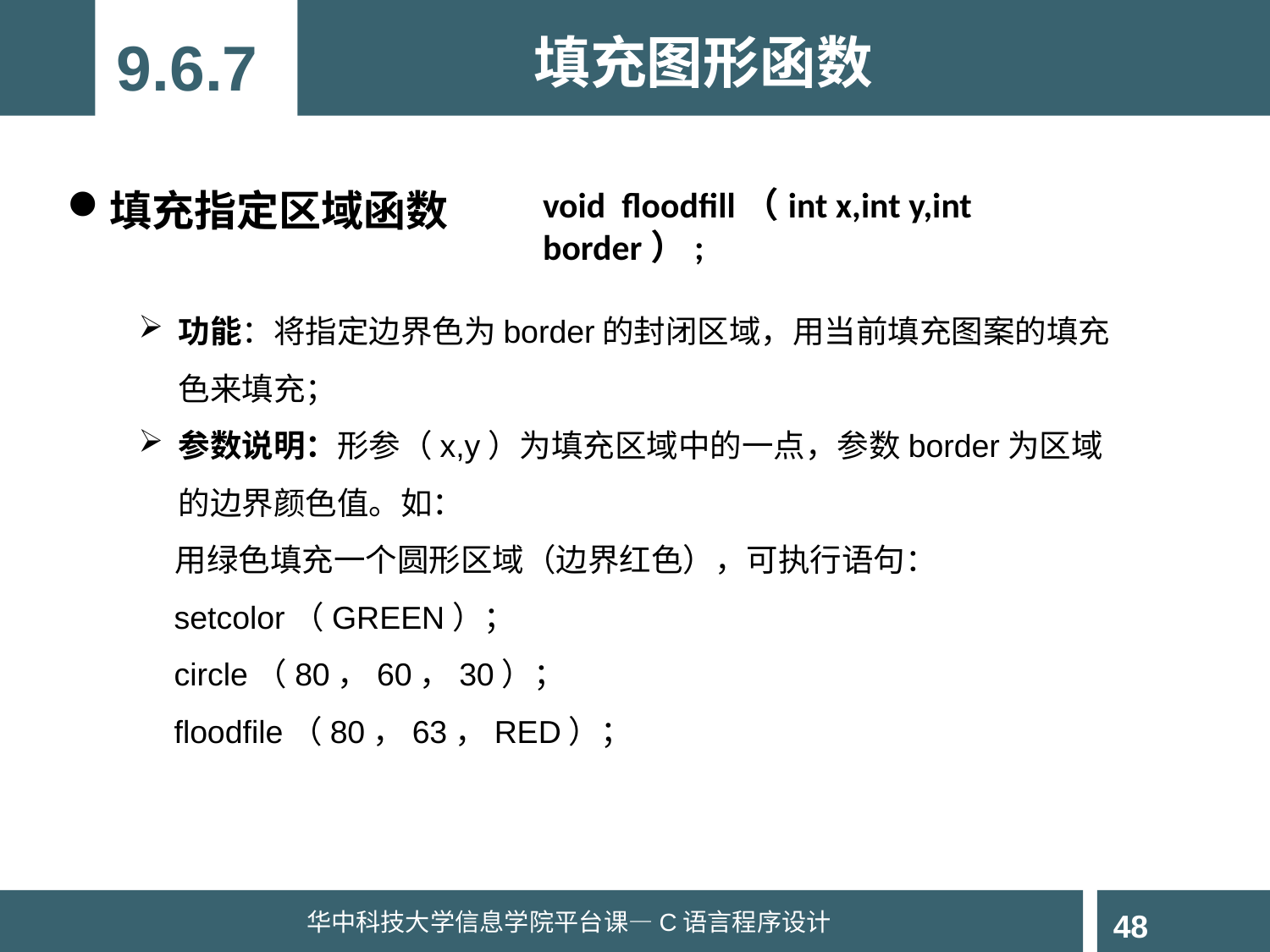

填充图形函数
9.6.7
void  floodfill（int x,int y,int border）;
填充指定区域函数
功能：将指定边界色为border的封闭区域，用当前填充图案的填充色来填充；
参数说明：形参（x,y）为填充区域中的一点，参数border为区域的边界颜色值。如：
    用绿色填充一个圆形区域（边界红色），可执行语句：
    setcolor（GREEN）；
    circle（80，60，30）；
    floodfile（80，63，RED）；